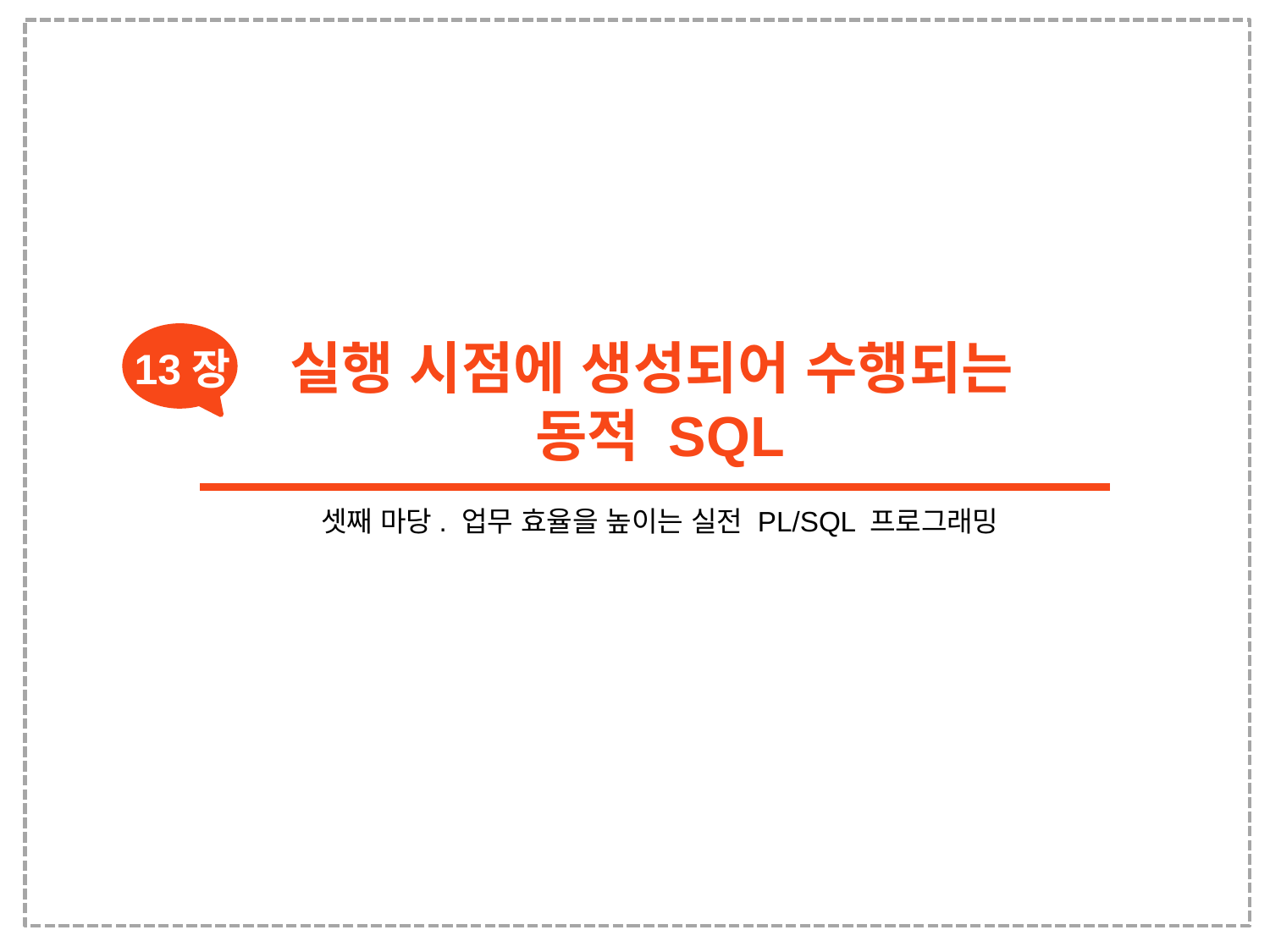

실행 시점에 생성되어 수행되는
동적 SQL

13장
셋째 마당. 업무 효율을 높이는 실전 PL/SQL 프로그래밍